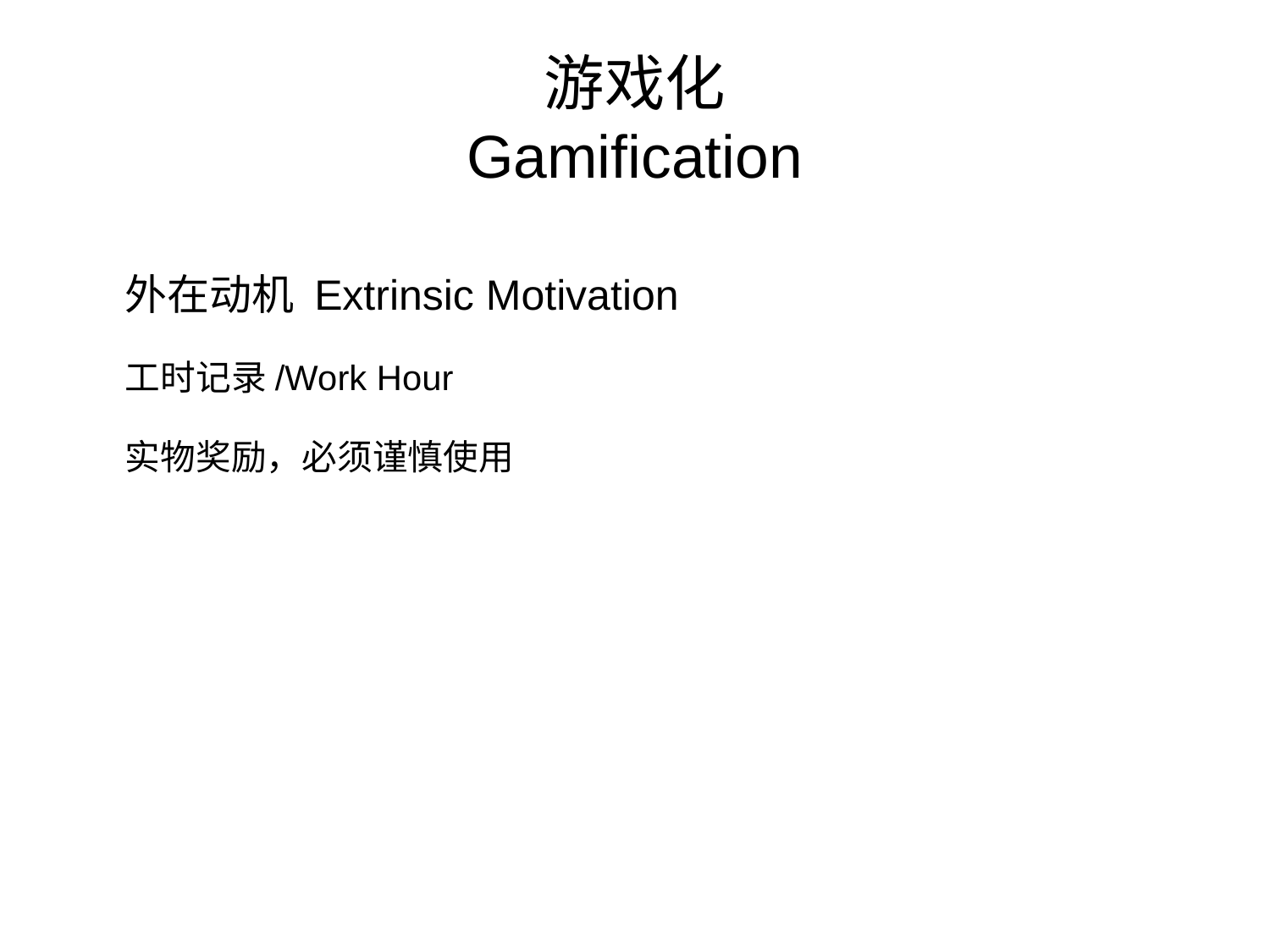

# 游戏化 Gamification
外在动机 Extrinsic Motivation
工时记录/Work Hour
实物奖励，必须谨慎使用